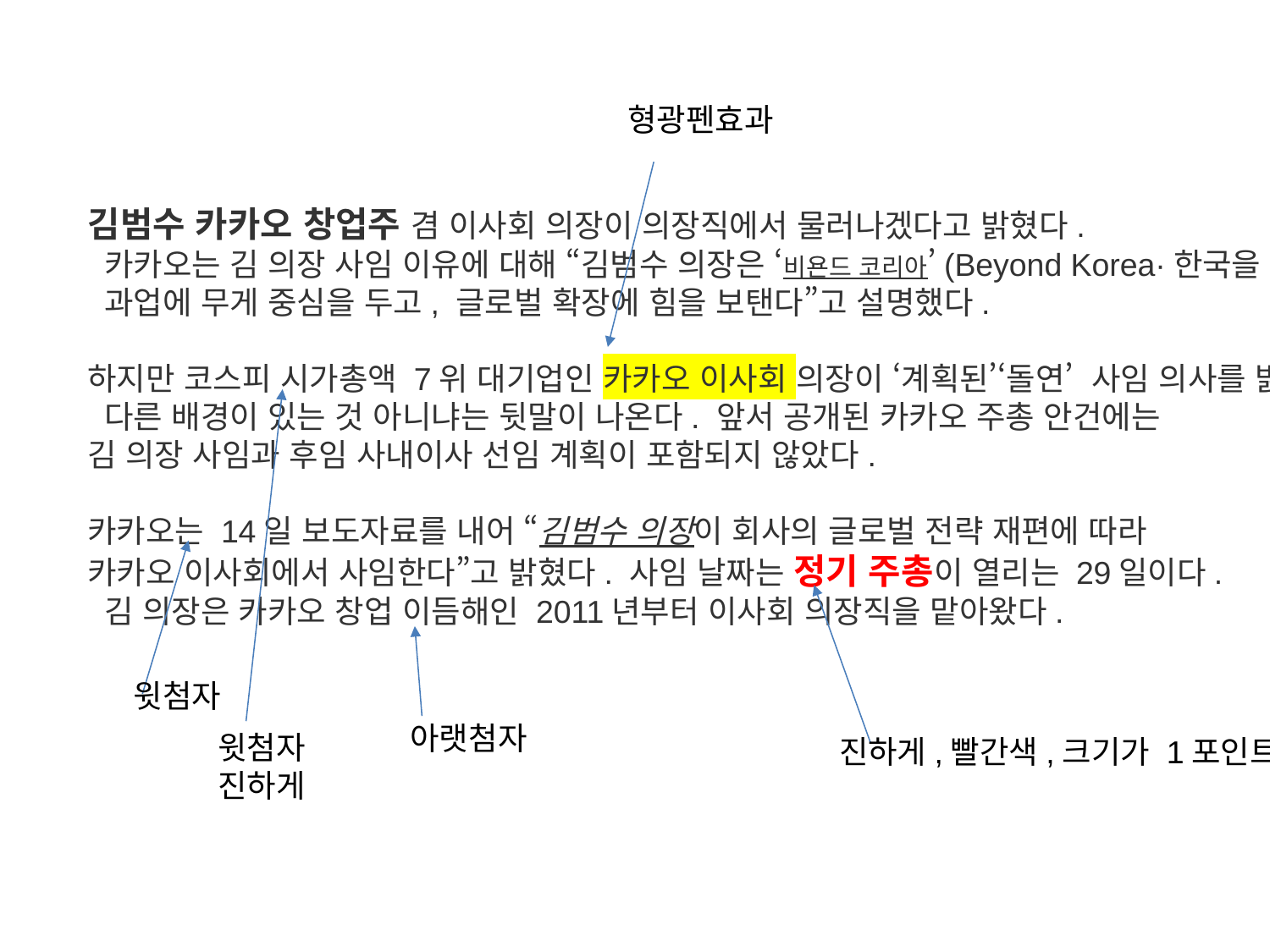

형광펜효과
김범수 카카오 창업주 겸 이사회 의장이 의장직에서 물러나겠다고 밝혔다.
 카카오는 김 의장 사임 이유에 대해 “김범수 의장은 ‘비욘드 코리아’(Beyond Korea·한국을 넘어)라는
 과업에 무게 중심을 두고, 글로벌 확장에 힘을 보탠다”고 설명했다.

하지만 코스피 시가총액 7위 대기업인 카카오 이사회 의장이 ‘계획된’‘돌연’  사임 의사를 밝힌 것이어서
 다른 배경이 있는 것 아니냐는 뒷말이 나온다. 앞서 공개된 카카오 주총 안건에는
김 의장 사임과 후임 사내이사 선임 계획이 포함되지 않았다.

카카오는 14일 보도자료를 내어 “김범수 의장이 회사의 글로벌 전략 재편에 따라
카카오 이사회에서 사임한다”고 밝혔다. 사임 날짜는 정기 주총이 열리는 29일이다.
 김 의장은 카카오 창업 이듬해인 2011년부터 이사회 의장직을 맡아왔다.

윗첨자
아랫첨자
윗첨자
진하게
진하게,빨간색,크기가 1포인트 커짐.